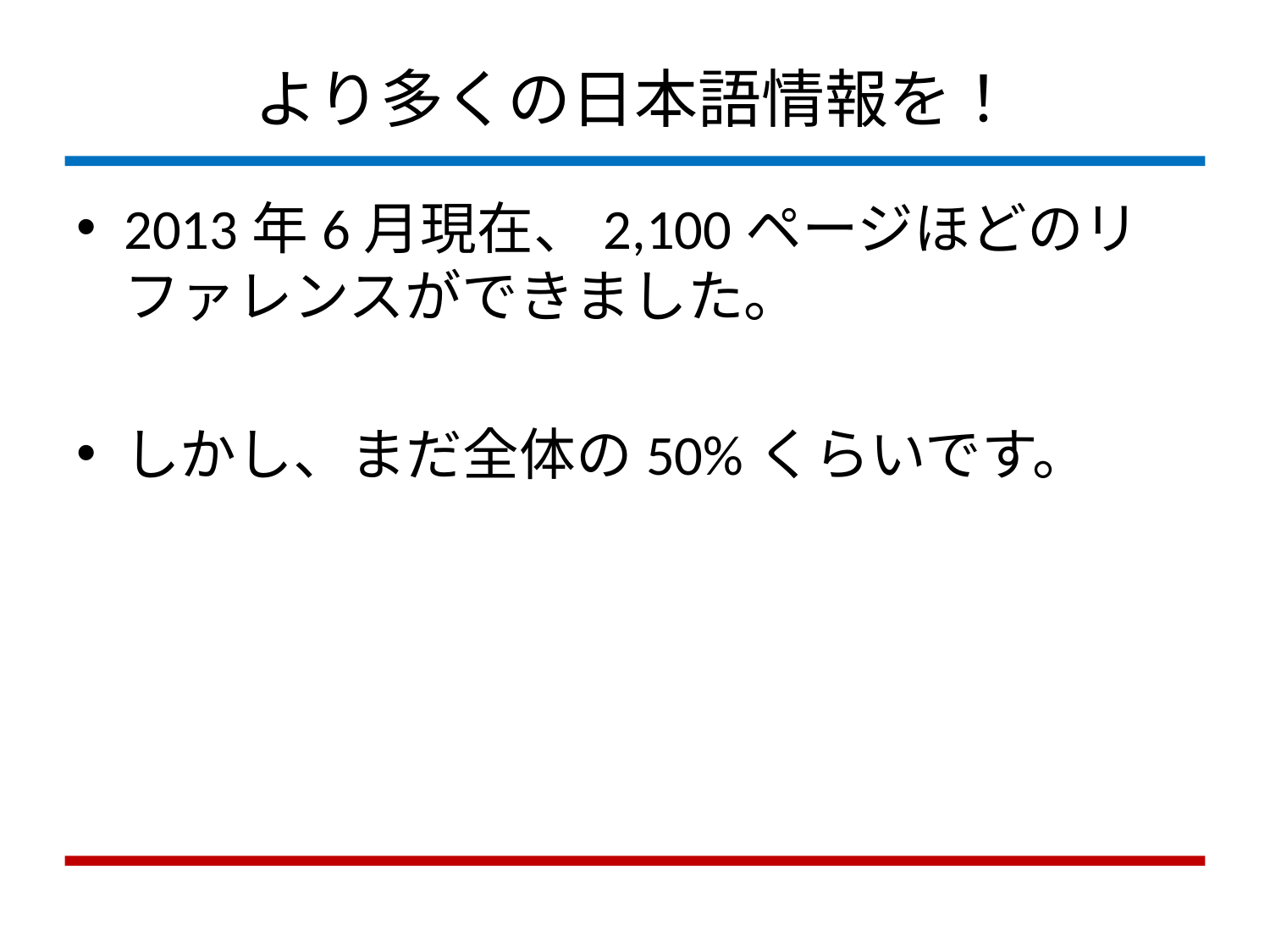

# より多くの日本語情報を！
2013年6月現在、2,100ページほどのリファレンスができました。

しかし、まだ全体の50%くらいです。